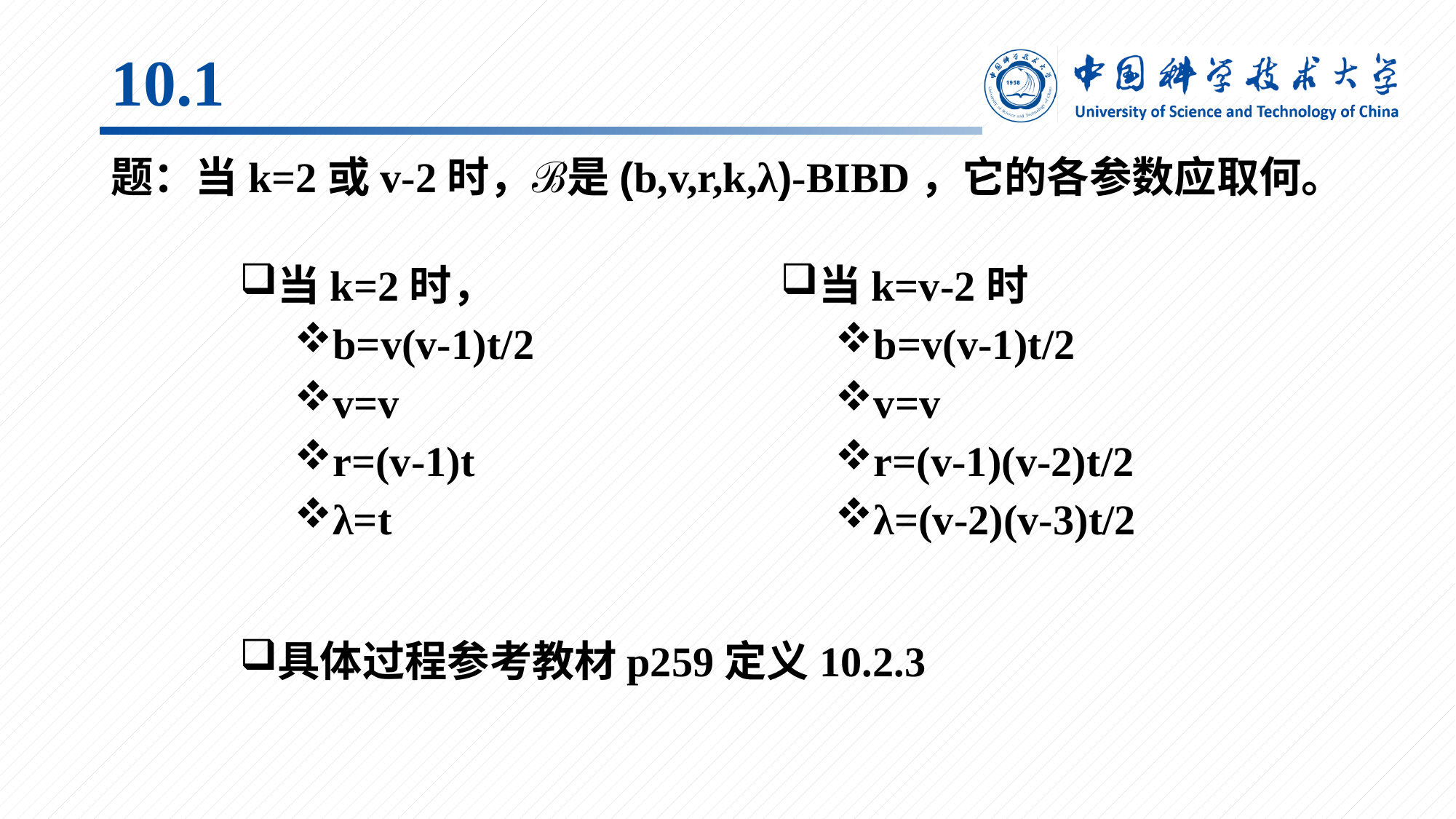

# 10.1
题：当k=2或v-2时，ℬ是(b,v,r,k,λ)-BIBD，它的各参数应取何。

当k=2时，
b=v(v-1)t/2
v=v
r=(v-1)t
λ=t
当k=v-2时
b=v(v-1)t/2
v=v
r=(v-1)(v-2)t/2
λ=(v-2)(v-3)t/2
具体过程参考教材p259定义10.2.3